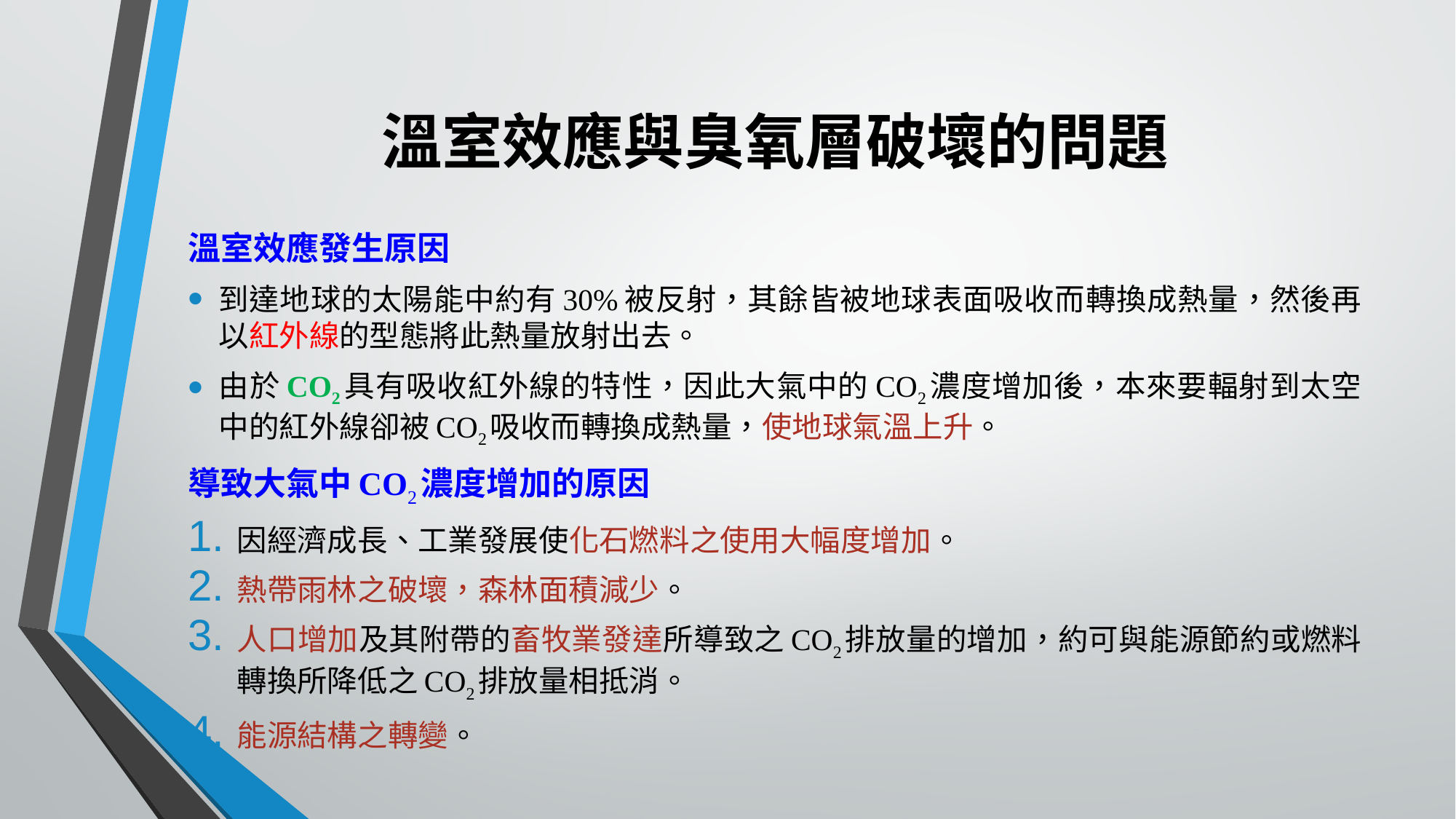

# 溫室效應與臭氧層破壞的問題
溫室效應發生原因
到達地球的太陽能中約有30%被反射，其餘皆被地球表面吸收而轉換成熱量，然後再以紅外線的型態將此熱量放射出去。
由於CO2具有吸收紅外線的特性，因此大氣中的CO2濃度增加後，本來要輻射到太空中的紅外線卻被CO2吸收而轉換成熱量，使地球氣溫上升。
導致大氣中CO2濃度增加的原因
因經濟成長、工業發展使化石燃料之使用大幅度增加。
熱帶雨林之破壞，森林面積減少。
人口增加及其附帶的畜牧業發達所導致之CO2排放量的增加，約可與能源節約或燃料轉換所降低之CO2排放量相抵消。
能源結構之轉變。